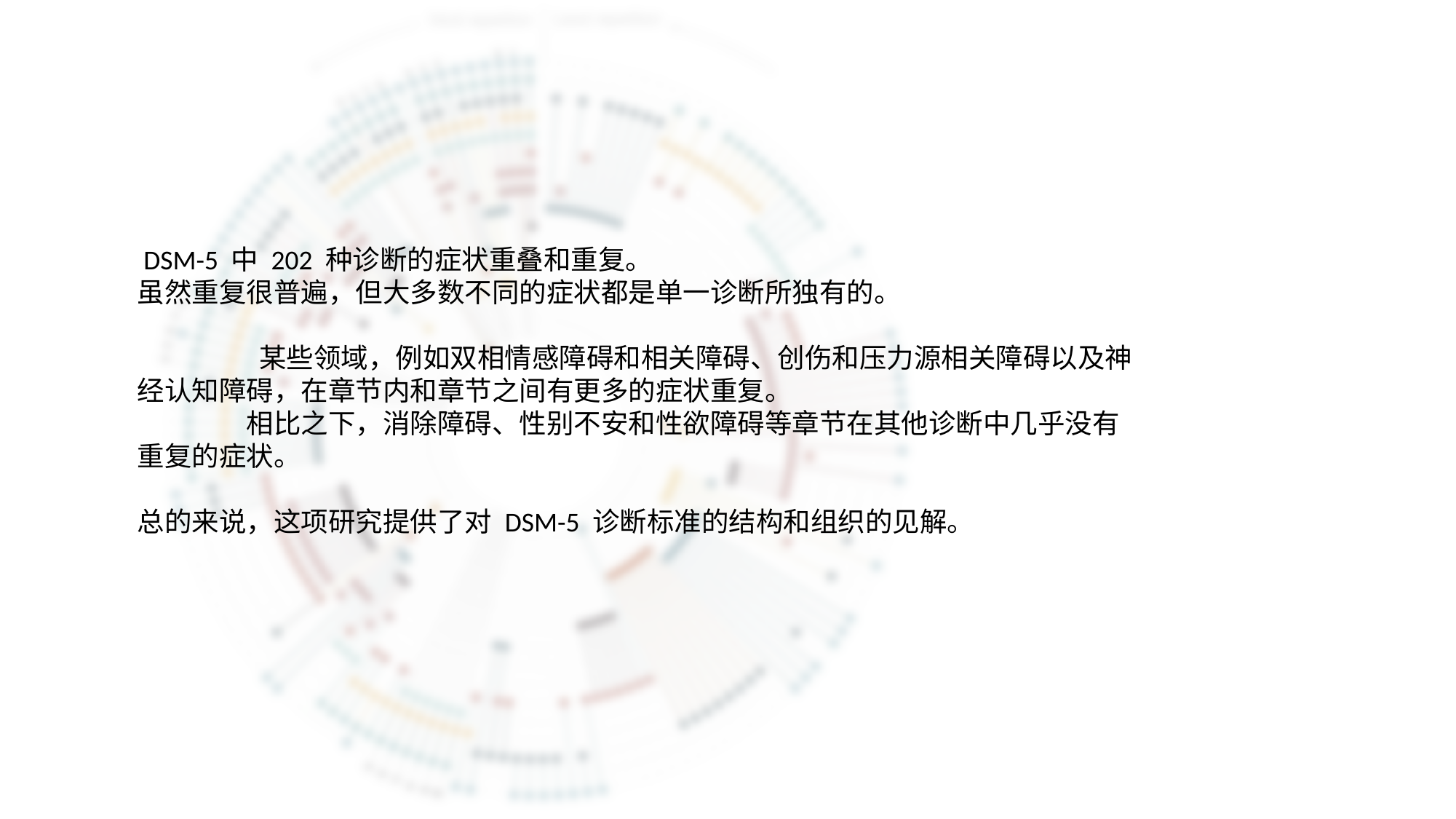

DSM-5 中 202 种诊断的症状重叠和重复。
虽然重复很普遍，但大多数不同的症状都是单一诊断所独有的。

	 某些领域，例如双相情感障碍和相关障碍、创伤和压力源相关障碍以及神经认知障碍，在章节内和章节之间有更多的症状重复。
	相比之下，消除障碍、性别不安和性欲障碍等章节在其他诊断中几乎没有重复的症状。

总的来说，这项研究提供了对 DSM-5 诊断标准的结构和组织的见解。